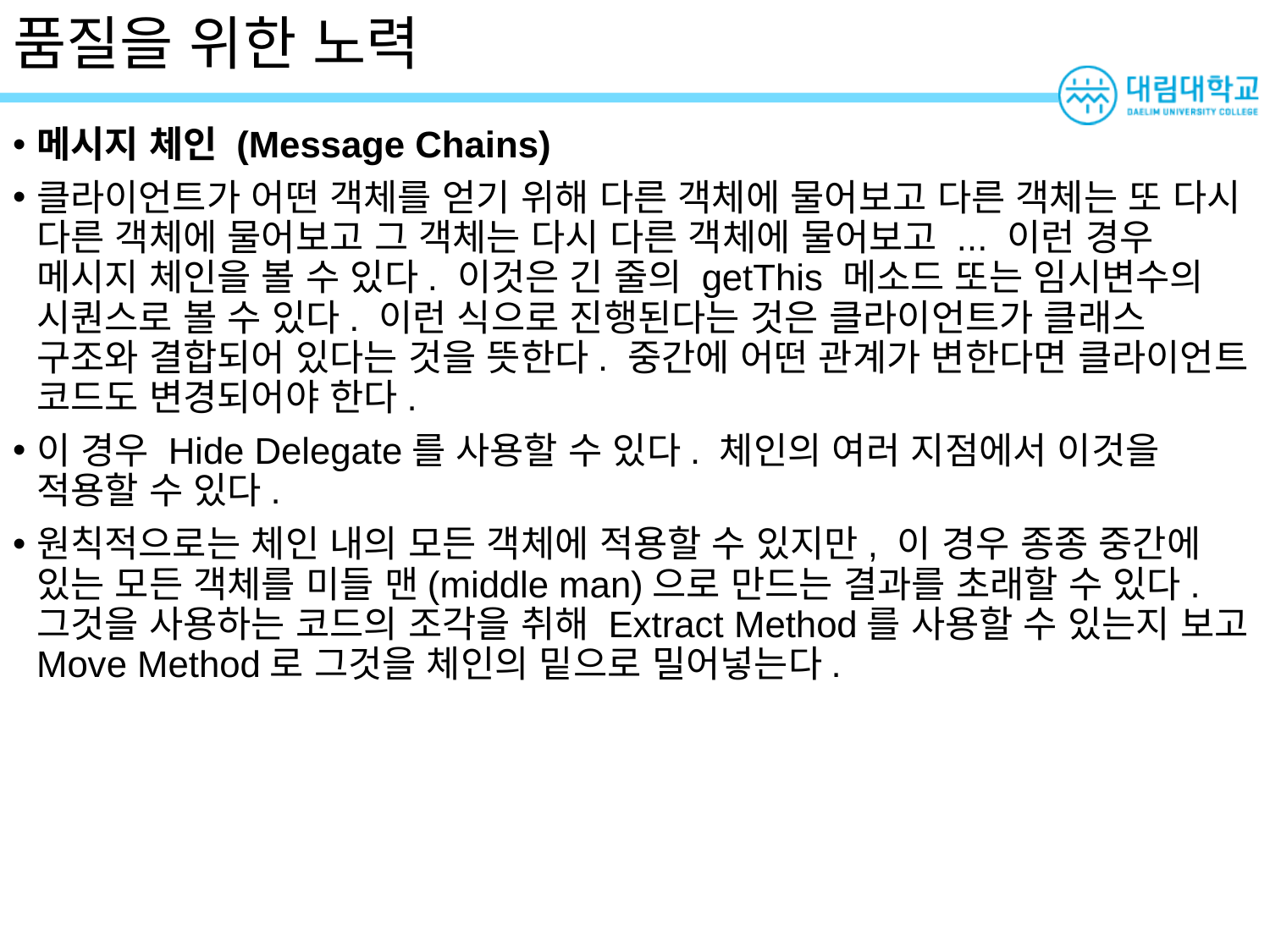

# 품질을 위한 노력
메시지 체인 (Message Chains)
클라이언트가 어떤 객체를 얻기 위해 다른 객체에 물어보고 다른 객체는 또 다시 다른 객체에 물어보고 그 객체는 다시 다른 객체에 물어보고 ... 이런 경우 메시지 체인을 볼 수 있다. 이것은 긴 줄의 getThis 메소드 또는 임시변수의 시퀀스로 볼 수 있다. 이런 식으로 진행된다는 것은 클라이언트가 클래스 구조와 결합되어 있다는 것을 뜻한다. 중간에 어떤 관계가 변한다면 클라이언트 코드도 변경되어야 한다.
이 경우 Hide Delegate를 사용할 수 있다. 체인의 여러 지점에서 이것을 적용할 수 있다.
원칙적으로는 체인 내의 모든 객체에 적용할 수 있지만, 이 경우 종종 중간에 있는 모든 객체를 미들 맨(middle man)으로 만드는 결과를 초래할 수 있다. 그것을 사용하는 코드의 조각을 취해 Extract Method를 사용할 수 있는지 보고 Move Method로 그것을 체인의 밑으로 밀어넣는다.